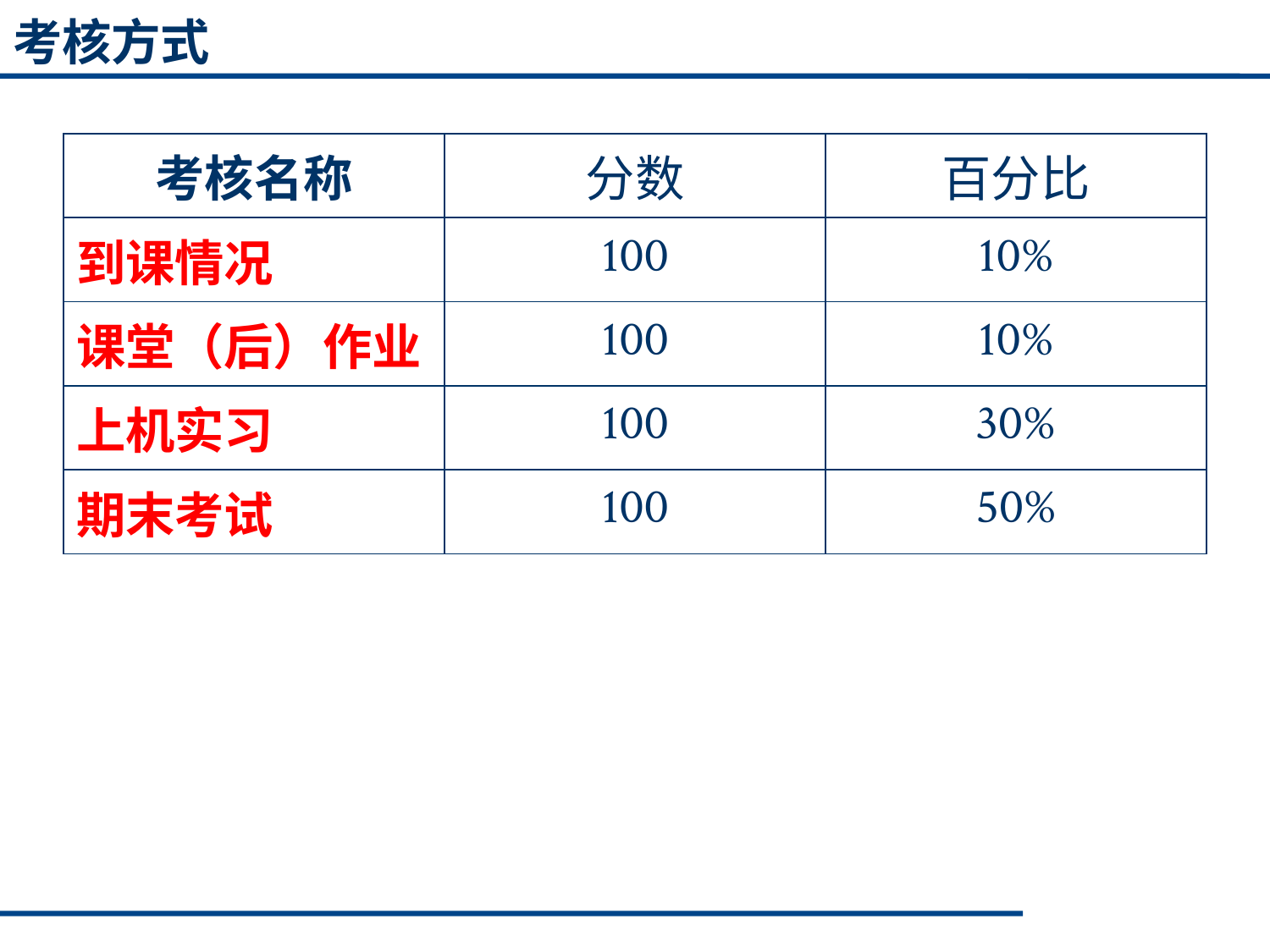

# 考核方式
| 考核名称 | 分数 | 百分比 |
| --- | --- | --- |
| 到课情况 | 100 | 10% |
| 课堂（后）作业 | 100 | 10% |
| 上机实习 | 100 | 30% |
| 期末考试 | 100 | 50% |